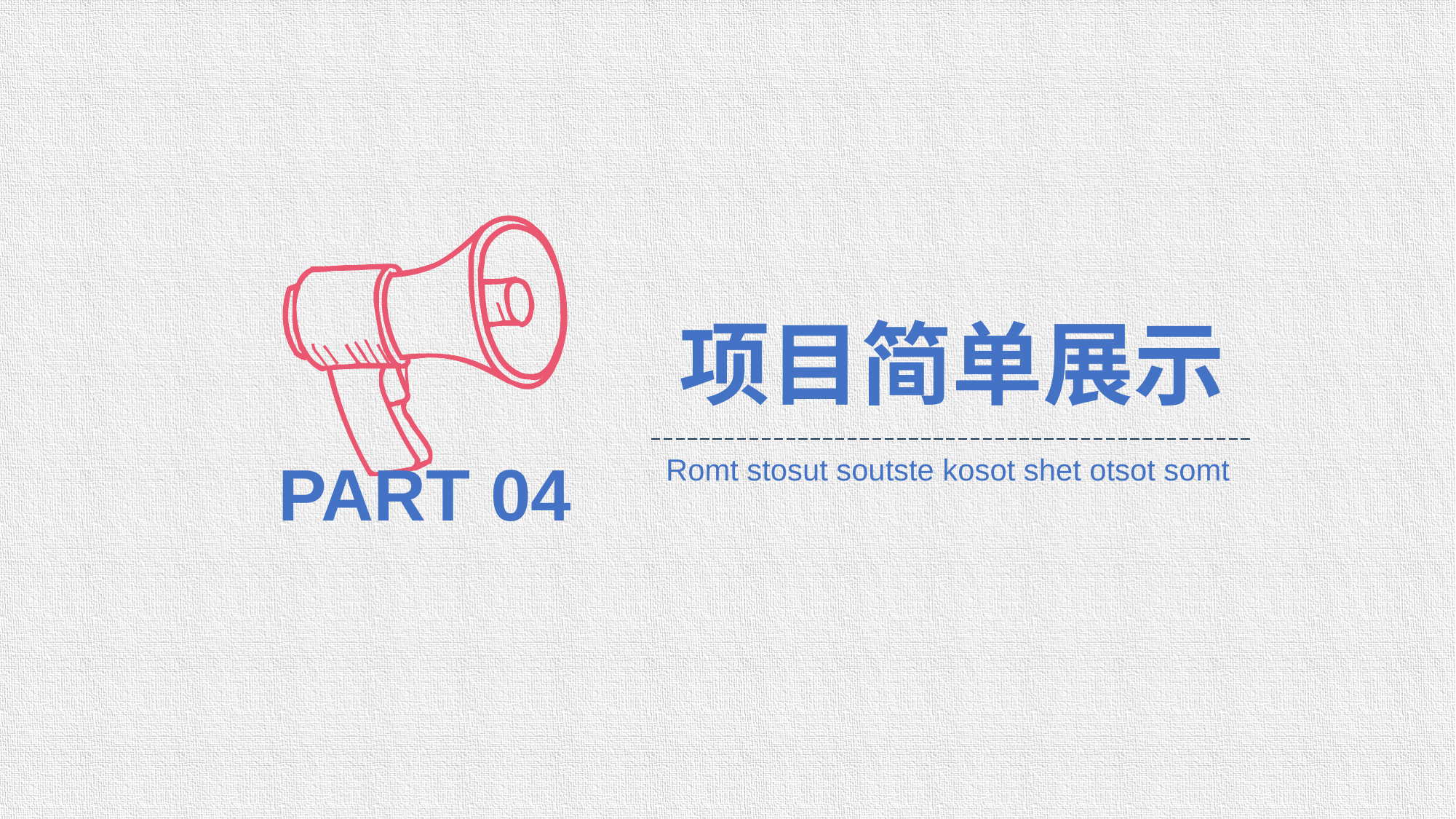

项目简单展示
Romt stosut soutste kosot shet otsot somt
PART 04